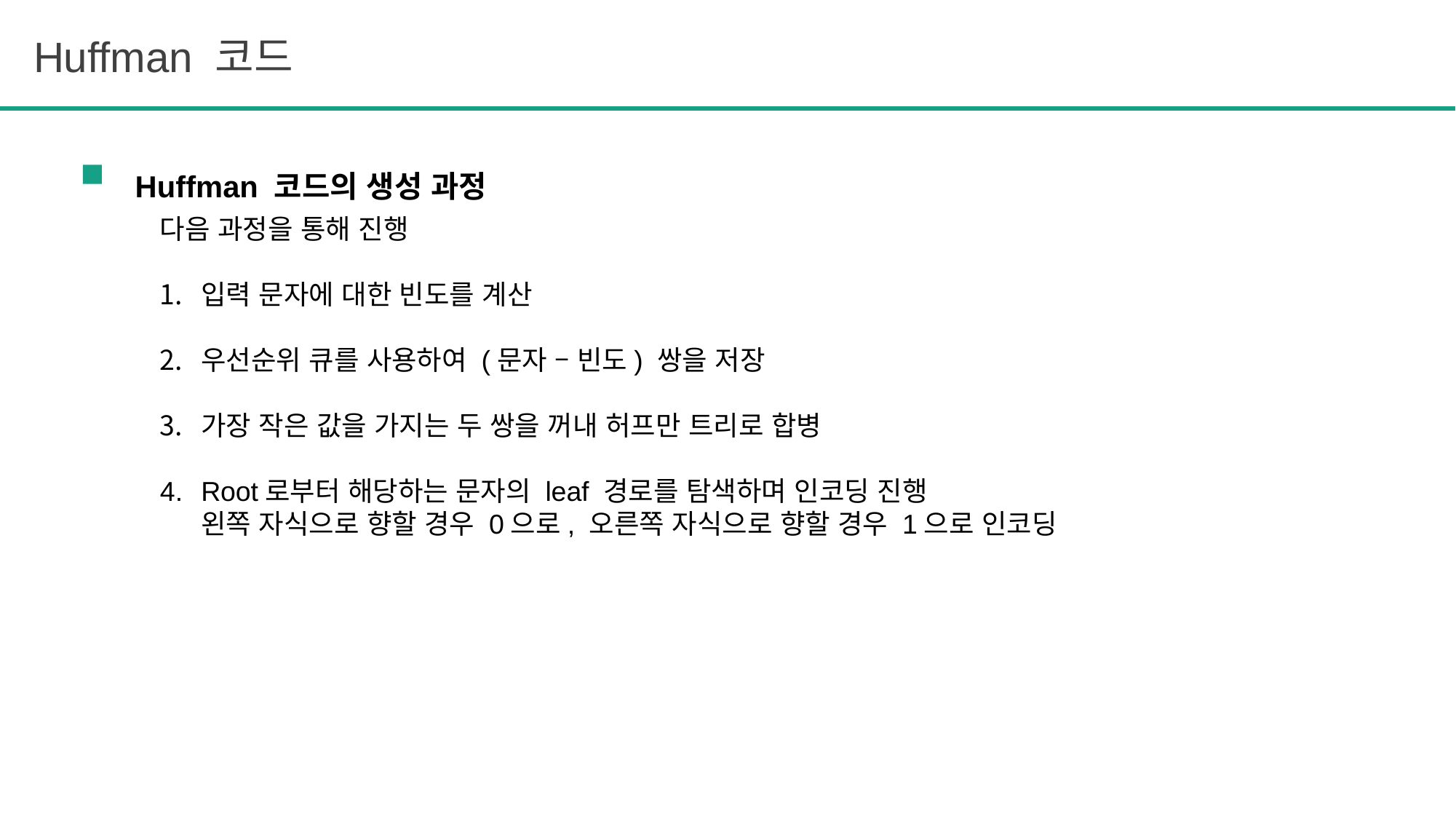

Huffman 코드
Huffman 코드의 생성 과정

다음 과정을 통해 진행

입력 문자에 대한 빈도를 계산

우선순위 큐를 사용하여 (문자 – 빈도) 쌍을 저장

가장 작은 값을 가지는 두 쌍을 꺼내 허프만 트리로 합병

Root로부터 해당하는 문자의 leaf 경로를 탐색하며 인코딩 진행
왼쪽 자식으로 향할 경우 0으로, 오른쪽 자식으로 향할 경우 1으로 인코딩